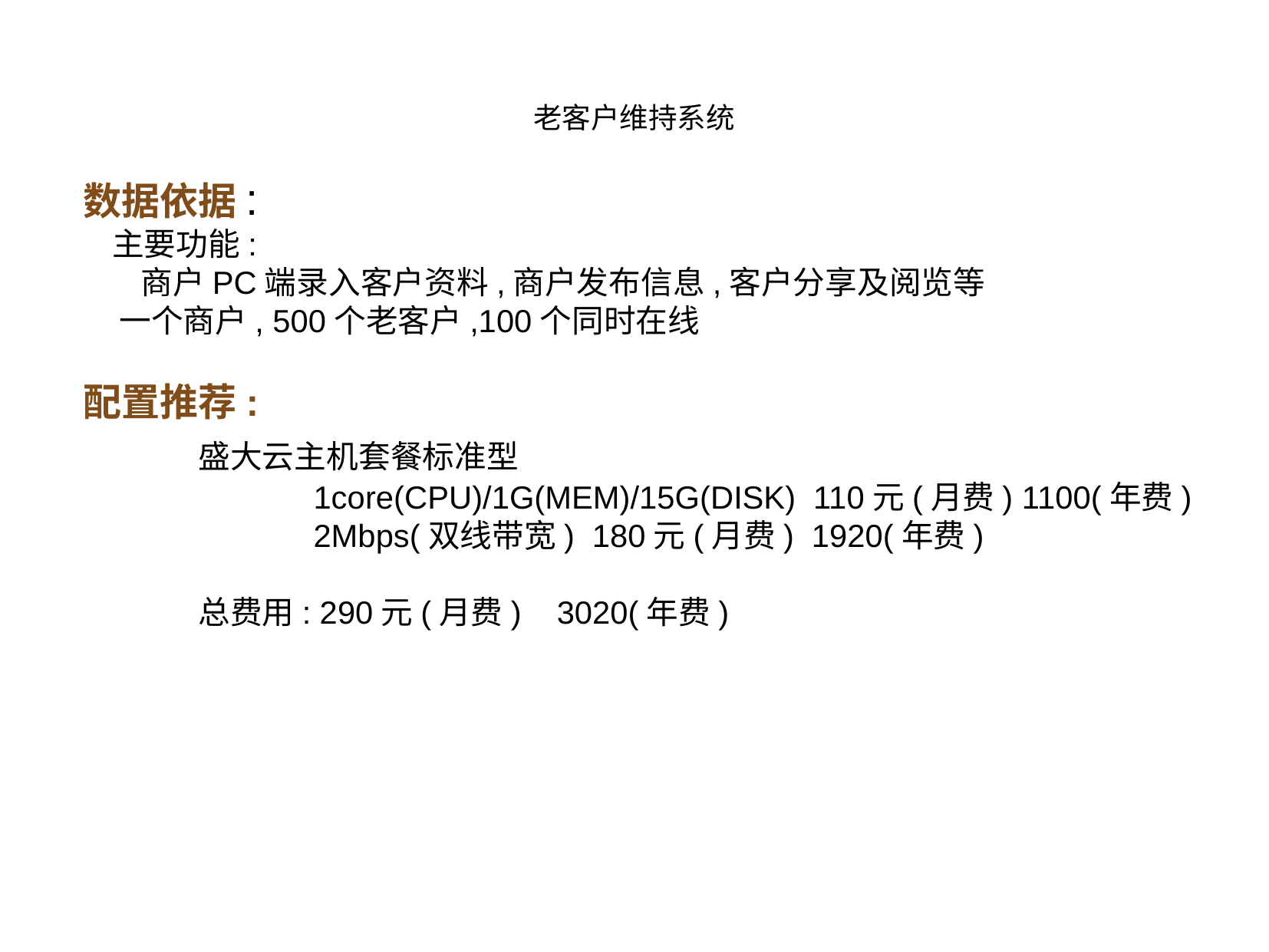

老客户维持系统
数据依据:
   主要功能:
       商户PC端录入客户资料,商户发布信息,客户分享及阅览等
    一个商户, 500个老客户,100个同时在线

配置推荐:
	盛大云主机套餐标准型
  		1core(CPU)/1G(MEM)/15G(DISK)  110元(月费) 1100(年费)
		2Mbps(双线带宽)  180元(月费)  1920(年费)

	总费用: 290元(月费)    3020(年费)